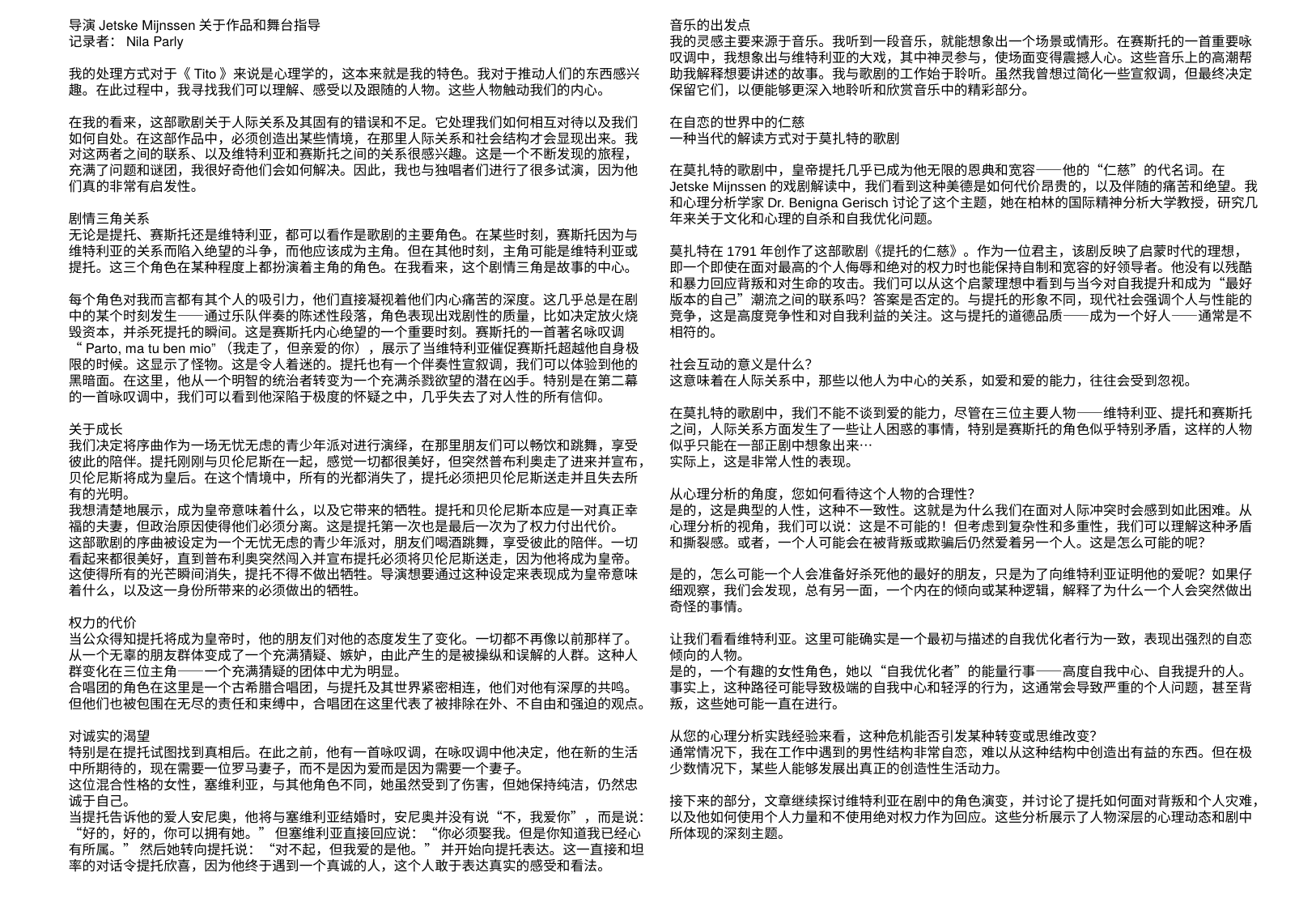

导演Jetske Mijnssen关于作品和舞台指导
记录者：Nila Parly

我的处理方式对于《Tito》来说是心理学的，这本来就是我的特色。我对于推动人们的东西感兴趣。在此过程中，我寻找我们可以理解、感受以及跟随的人物。这些人物触动我们的内心。

在我的看来，这部歌剧关于人际关系及其固有的错误和不足。它处理我们如何相互对待以及我们如何自处。在这部作品中，必须创造出某些情境，在那里人际关系和社会结构才会显现出来。我对这两者之间的联系、以及维特利亚和赛斯托之间的关系很感兴趣。这是一个不断发现的旅程，充满了问题和谜团，我很好奇他们会如何解决。因此，我也与独唱者们进行了很多试演，因为他们真的非常有启发性。

剧情三角关系
无论是提托、赛斯托还是维特利亚，都可以看作是歌剧的主要角色。在某些时刻，赛斯托因为与维特利亚的关系而陷入绝望的斗争，而他应该成为主角。但在其他时刻，主角可能是维特利亚或提托。这三个角色在某种程度上都扮演着主角的角色。在我看来，这个剧情三角是故事的中心。
每个角色对我而言都有其个人的吸引力，他们直接凝视着他们内心痛苦的深度。这几乎总是在剧中的某个时刻发生——通过乐队伴奏的陈述性段落，角色表现出戏剧性的质量，比如决定放火烧毁资本，并杀死提托的瞬间。这是赛斯托内心绝望的一个重要时刻。赛斯托的一首著名咏叹调“Parto, ma tu ben mio”（我走了，但亲爱的你），展示了当维特利亚催促赛斯托超越他自身极限的时候。这显示了怪物。这是令人着迷的。提托也有一个伴奏性宣叙调，我们可以体验到他的黑暗面。在这里，他从一个明智的统治者转变为一个充满杀戮欲望的潜在凶手。特别是在第二幕的一首咏叹调中，我们可以看到他深陷于极度的怀疑之中，几乎失去了对人性的所有信仰。

关于成长
我们决定将序曲作为一场无忧无虑的青少年派对进行演绎，在那里朋友们可以畅饮和跳舞，享受彼此的陪伴。提托刚刚与贝伦尼斯在一起，感觉一切都很美好，但突然普布利奥走了进来并宣布，贝伦尼斯将成为皇后。在这个情境中，所有的光都消失了，提托必须把贝伦尼斯送走并且失去所有的光明。
我想清楚地展示，成为皇帝意味着什么，以及它带来的牺牲。提托和贝伦尼斯本应是一对真正幸福的夫妻，但政治原因使得他们必须分离。这是提托第一次也是最后一次为了权力付出代价。
这部歌剧的序曲被设定为一个无忧无虑的青少年派对，朋友们喝酒跳舞，享受彼此的陪伴。一切看起来都很美好，直到普布利奥突然闯入并宣布提托必须将贝伦尼斯送走，因为他将成为皇帝。这使得所有的光芒瞬间消失，提托不得不做出牺牲。导演想要通过这种设定来表现成为皇帝意味着什么，以及这一身份所带来的必须做出的牺牲。

权力的代价
当公众得知提托将成为皇帝时，他的朋友们对他的态度发生了变化。一切都不再像以前那样了。从一个无辜的朋友群体变成了一个充满猜疑、嫉妒，由此产生的是被操纵和误解的人群。这种人群变化在三位主角——一个充满猜疑的团体中尤为明显。
合唱团的角色在这里是一个古希腊合唱团，与提托及其世界紧密相连，他们对他有深厚的共鸣。但他们也被包围在无尽的责任和束缚中，合唱团在这里代表了被排除在外、不自由和强迫的观点。

对诚实的渴望
特别是在提托试图找到真相后。在此之前，他有一首咏叹调，在咏叹调中他决定，他在新的生活中所期待的，现在需要一位罗马妻子，而不是因为爱而是因为需要一个妻子。
这位混合性格的女性，塞维利亚，与其他角色不同，她虽然受到了伤害，但她保持纯洁，仍然忠诚于自己。
当提托告诉他的爱人安尼奥，他将与塞维利亚结婚时，安尼奥并没有说“不，我爱你”，而是说：“好的，好的，你可以拥有她。” 但塞维利亚直接回应说：“你必须娶我。但是你知道我已经心有所属。” 然后她转向提托说：“对不起，但我爱的是他。” 并开始向提托表达。这一直接和坦率的对话令提托欣喜，因为他终于遇到一个真诚的人，这个人敢于表达真实的感受和看法。

音乐的出发点
我的灵感主要来源于音乐。我听到一段音乐，就能想象出一个场景或情形。在赛斯托的一首重要咏叹调中，我想象出与维特利亚的大戏，其中神灵参与，使场面变得震撼人心。这些音乐上的高潮帮助我解释想要讲述的故事。我与歌剧的工作始于聆听。虽然我曾想过简化一些宣叙调，但最终决定保留它们，以便能够更深入地聆听和欣赏音乐中的精彩部分。

在自恋的世界中的仁慈
一种当代的解读方式对于莫扎特的歌剧

在莫扎特的歌剧中，皇帝提托几乎已成为他无限的恩典和宽容——他的“仁慈”的代名词。在Jetske Mijnssen的戏剧解读中，我们看到这种美德是如何代价昂贵的，以及伴随的痛苦和绝望。我和心理分析学家Dr. Benigna Gerisch讨论了这个主题，她在柏林的国际精神分析大学教授，研究几年来关于文化和心理的自杀和自我优化问题。

莫扎特在1791年创作了这部歌剧《提托的仁慈》。作为一位君主，该剧反映了启蒙时代的理想，即一个即使在面对最高的个人侮辱和绝对的权力时也能保持自制和宽容的好领导者。他没有以残酷和暴力回应背叛和对生命的攻击。我们可以从这个启蒙理想中看到与当今对自我提升和成为“最好版本的自己”潮流之间的联系吗？答案是否定的。与提托的形象不同，现代社会强调个人与性能的竞争，这是高度竞争性和对自我利益的关注。这与提托的道德品质——成为一个好人——通常是不相符的。
社会互动的意义是什么？
这意味着在人际关系中，那些以他人为中心的关系，如爱和爱的能力，往往会受到忽视。

在莫扎特的歌剧中，我们不能不谈到爱的能力，尽管在三位主要人物——维特利亚、提托和赛斯托之间，人际关系方面发生了一些让人困惑的事情，特别是赛斯托的角色似乎特别矛盾，这样的人物似乎只能在一部正剧中想象出来…
实际上，这是非常人性的表现。

从心理分析的角度，您如何看待这个人物的合理性？
是的，这是典型的人性，这种不一致性。这就是为什么我们在面对人际冲突时会感到如此困难。从心理分析的视角，我们可以说：这是不可能的！但考虑到复杂性和多重性，我们可以理解这种矛盾和撕裂感。或者，一个人可能会在被背叛或欺骗后仍然爱着另一个人。这是怎么可能的呢？
是的，怎么可能一个人会准备好杀死他的最好的朋友，只是为了向维特利亚证明他的爱呢？如果仔细观察，我们会发现，总有另一面，一个内在的倾向或某种逻辑，解释了为什么一个人会突然做出奇怪的事情。
让我们看看维特利亚。这里可能确实是一个最初与描述的自我优化者行为一致，表现出强烈的自恋倾向的人物。
是的，一个有趣的女性角色，她以“自我优化者”的能量行事——高度自我中心、自我提升的人。事实上，这种路径可能导致极端的自我中心和轻浮的行为，这通常会导致严重的个人问题，甚至背叛，这些她可能一直在进行。
从您的心理分析实践经验来看，这种危机能否引发某种转变或思维改变？
通常情况下，我在工作中遇到的男性结构非常自恋，难以从这种结构中创造出有益的东西。但在极少数情况下，某些人能够发展出真正的创造性生活动力。

接下来的部分，文章继续探讨维特利亚在剧中的角色演变，并讨论了提托如何面对背叛和个人灾难，以及他如何使用个人力量和不使用绝对权力作为回应。这些分析展示了人物深层的心理动态和剧中所体现的深刻主题。